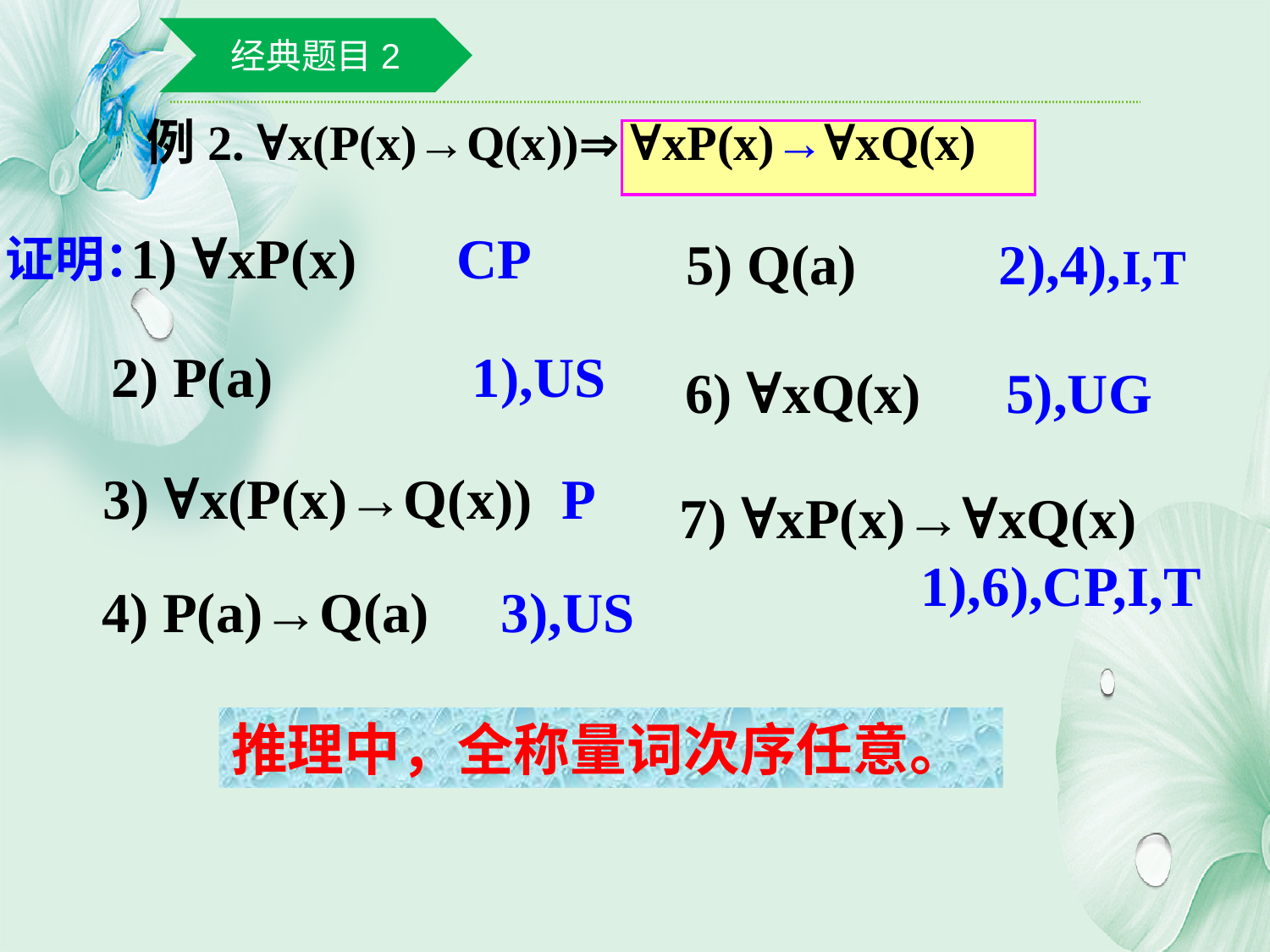

经典题目2
例2. ∀x(P(x)→Q(x))⇒ ∀xP(x)→∀xQ(x)

 1) ∀xP(x)       CP
证明：
5) Q(a)          2),4),I,T
2) P(a)              1),US
 6) ∀xQ(x)      5),UG
3) ∀x(P(x)→Q(x))  P
 7) ∀xP(x)→∀xQ(x)
                  1),6),CP,I,T
4) P(a)→Q(a)     3),US
推理中，全称量词次序任意。